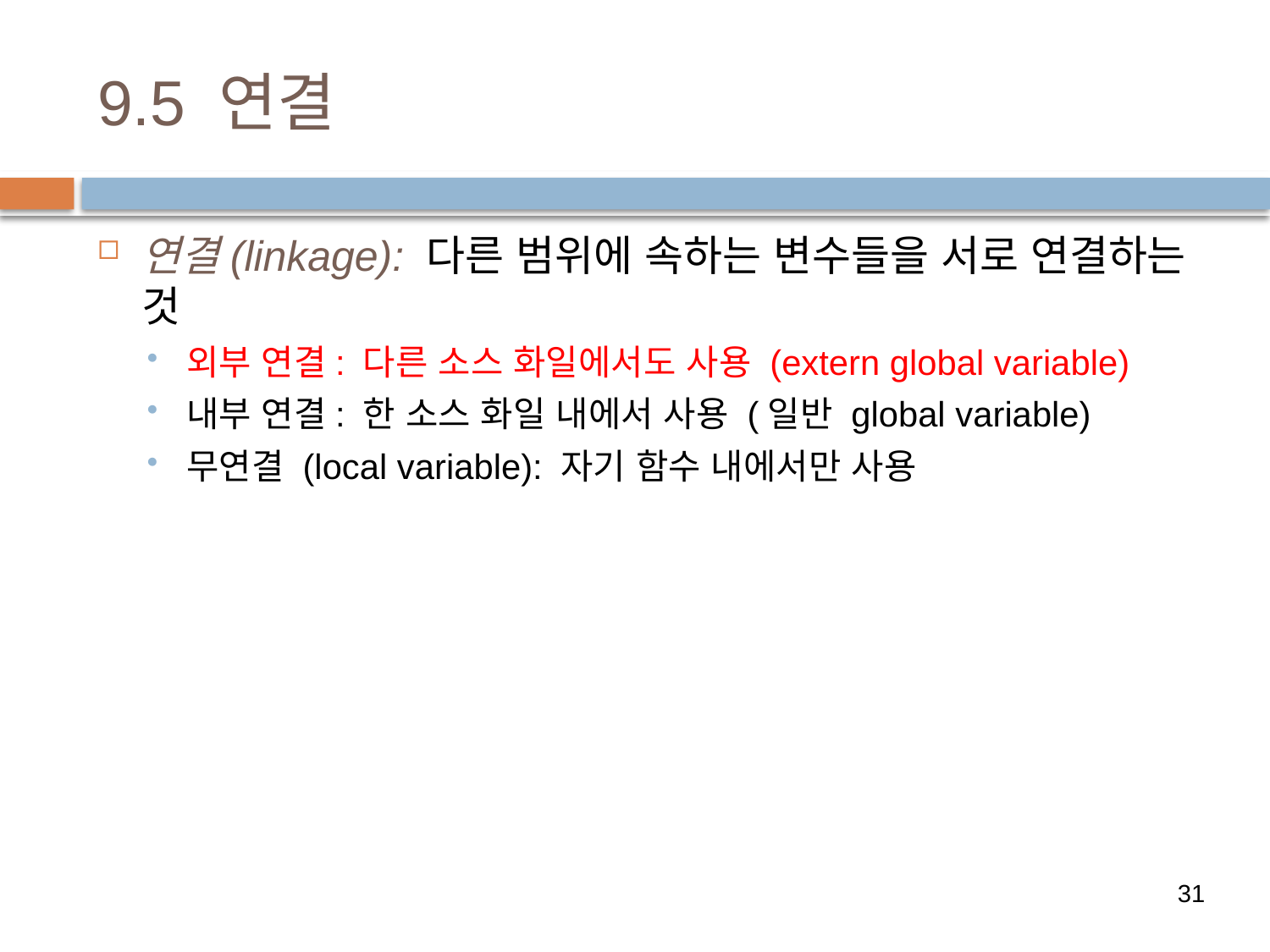

# 9.5 연결
연결(linkage): 다른 범위에 속하는 변수들을 서로 연결하는 것
외부 연결: 다른 소스 화일에서도 사용 (extern global variable)
내부 연결: 한 소스 화일 내에서 사용 (일반 global variable)
무연결 (local variable): 자기 함수 내에서만 사용
31